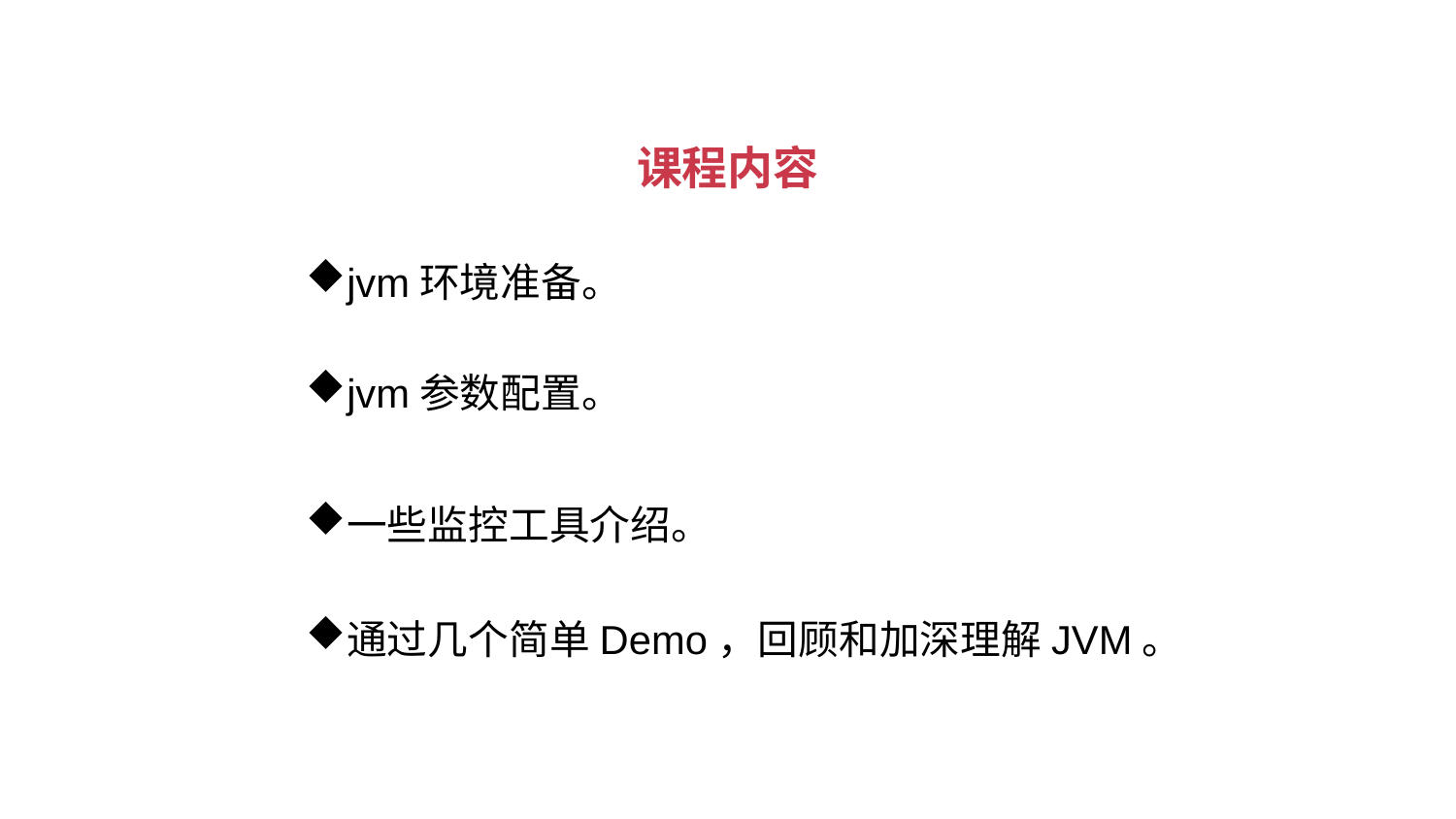

课程内容
jvm环境准备。
jvm参数配置。
一些监控工具介绍。
通过几个简单Demo，回顾和加深理解JVM。